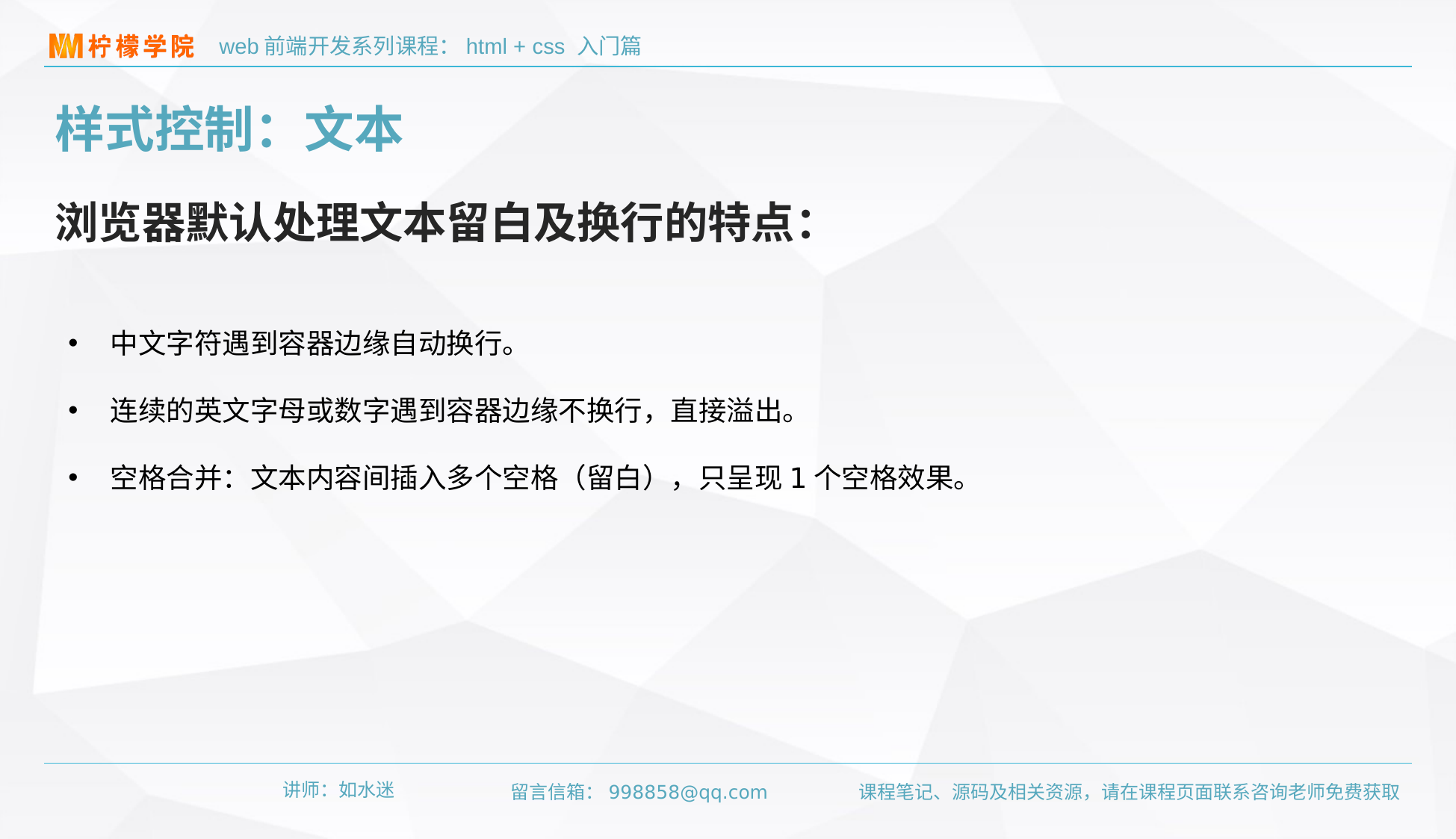

样式控制：文本
浏览器默认处理文本留白及换行的特点：
中文字符遇到容器边缘自动换行。
连续的英文字母或数字遇到容器边缘不换行，直接溢出。
空格合并：文本内容间插入多个空格（留白），只呈现1个空格效果。